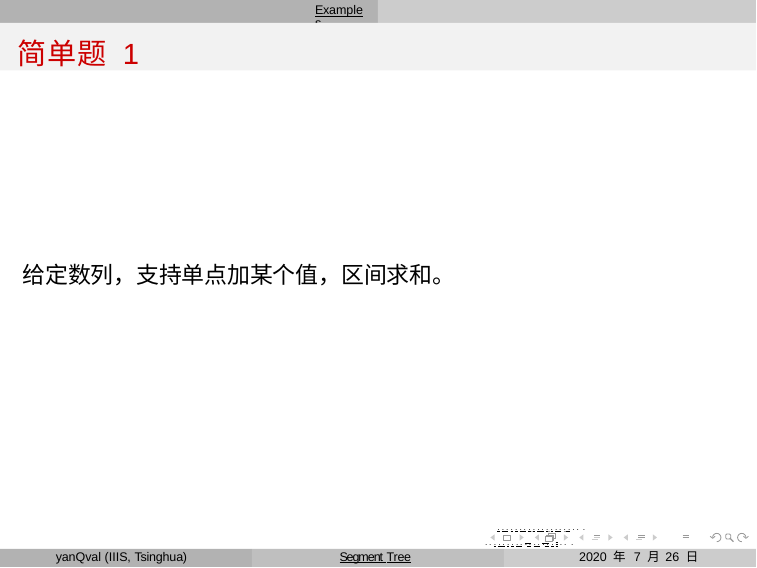

Examples
简单题 1
给定数列，支持单点加某个值，区间求和。
. . . . . . . . . . . . . . . . . . . .
. . . . . . . . . . . . . . . . . . . .
2020 年  7 月 26 日	5 / 29

yanQval (IIIS, Tsinghua)
Segment Tree